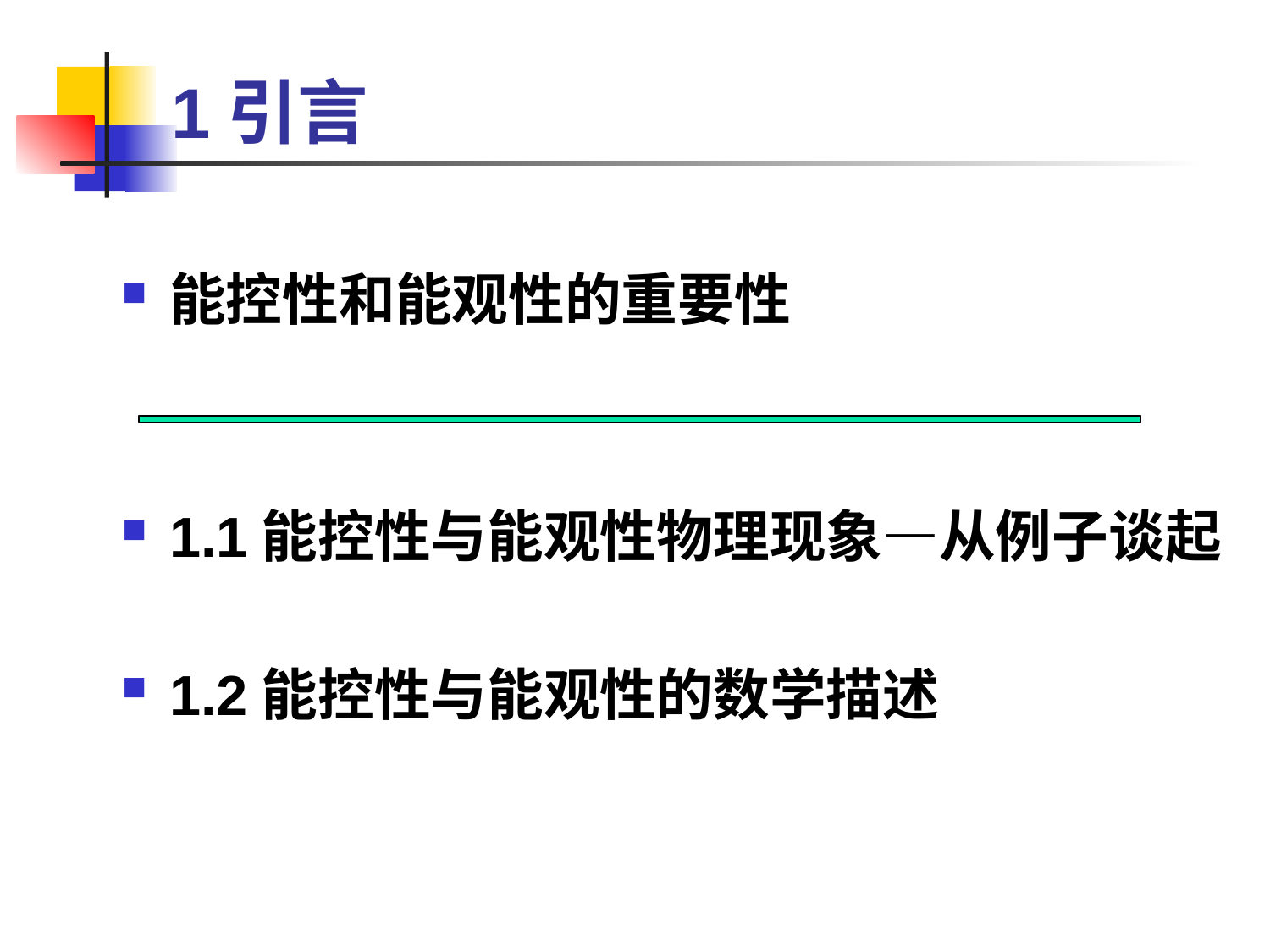

# 1引言

能控性和能观性的重要性

1.1能控性与能观性物理现象—从例子谈起

1.2能控性与能观性的数学描述